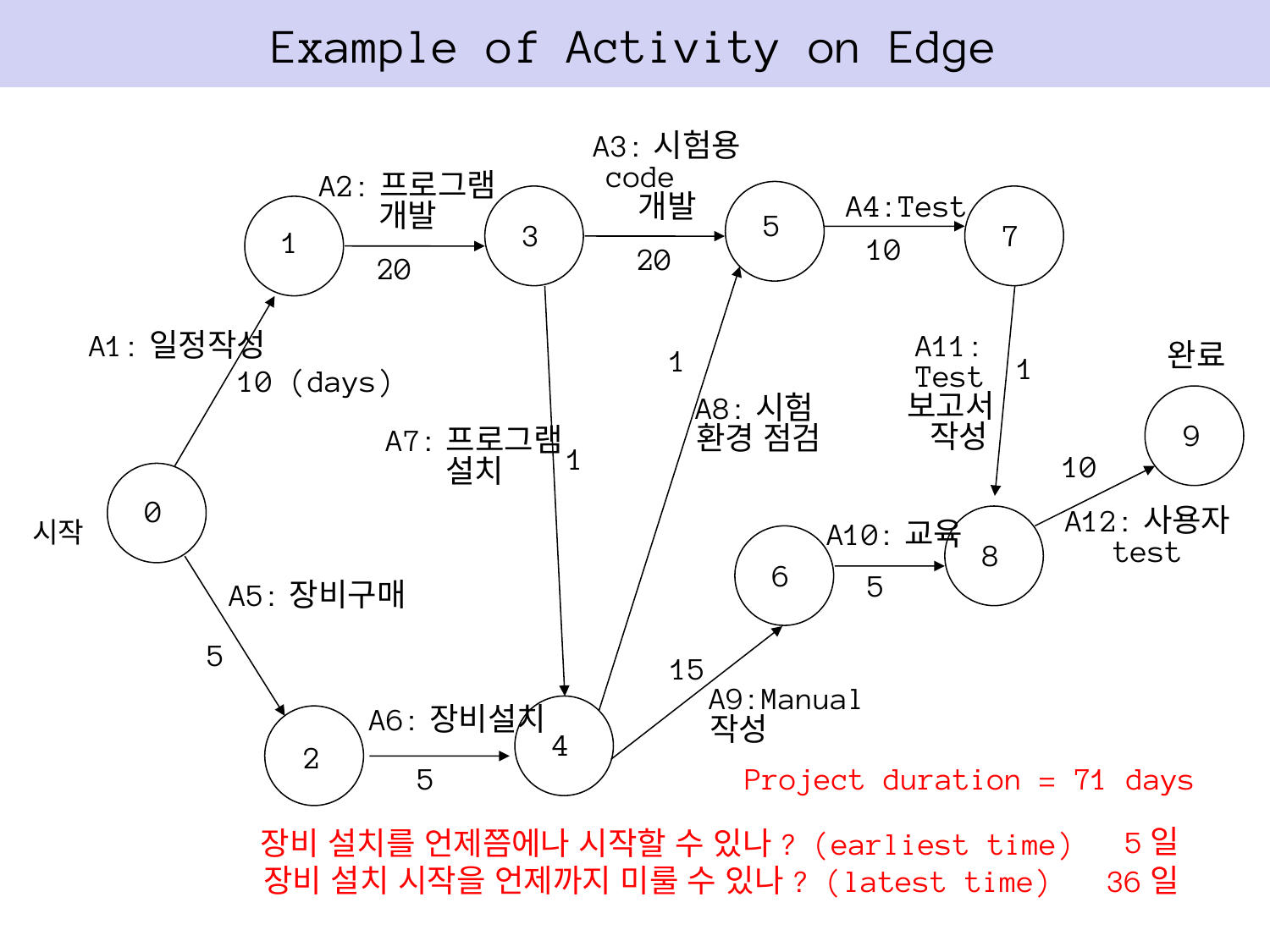

# Example of Activity on Edge
A3:시험용 code    개발
A2:프로그램
개발

A4:Test

5
3
7
1

10

20

20

A1:일정작성
A11: Test
보고서
 작성
완료
1
1
10 (days)

A8:시험 환경 점검
9
A7:프로그램
설치
1
10

0
A12:사용자 test

시작
A10:교육

8

6
5

A5:장비구매

5
15
A9:Manual 작성

A6:장비설치

4
2
Project duration = 71 days

5
5일
장비 설치를 언제쯤에나 시작할 수 있나? (earliest time)
장비 설치 시작을 언제까지 미룰 수 있나? (latest time)
36일